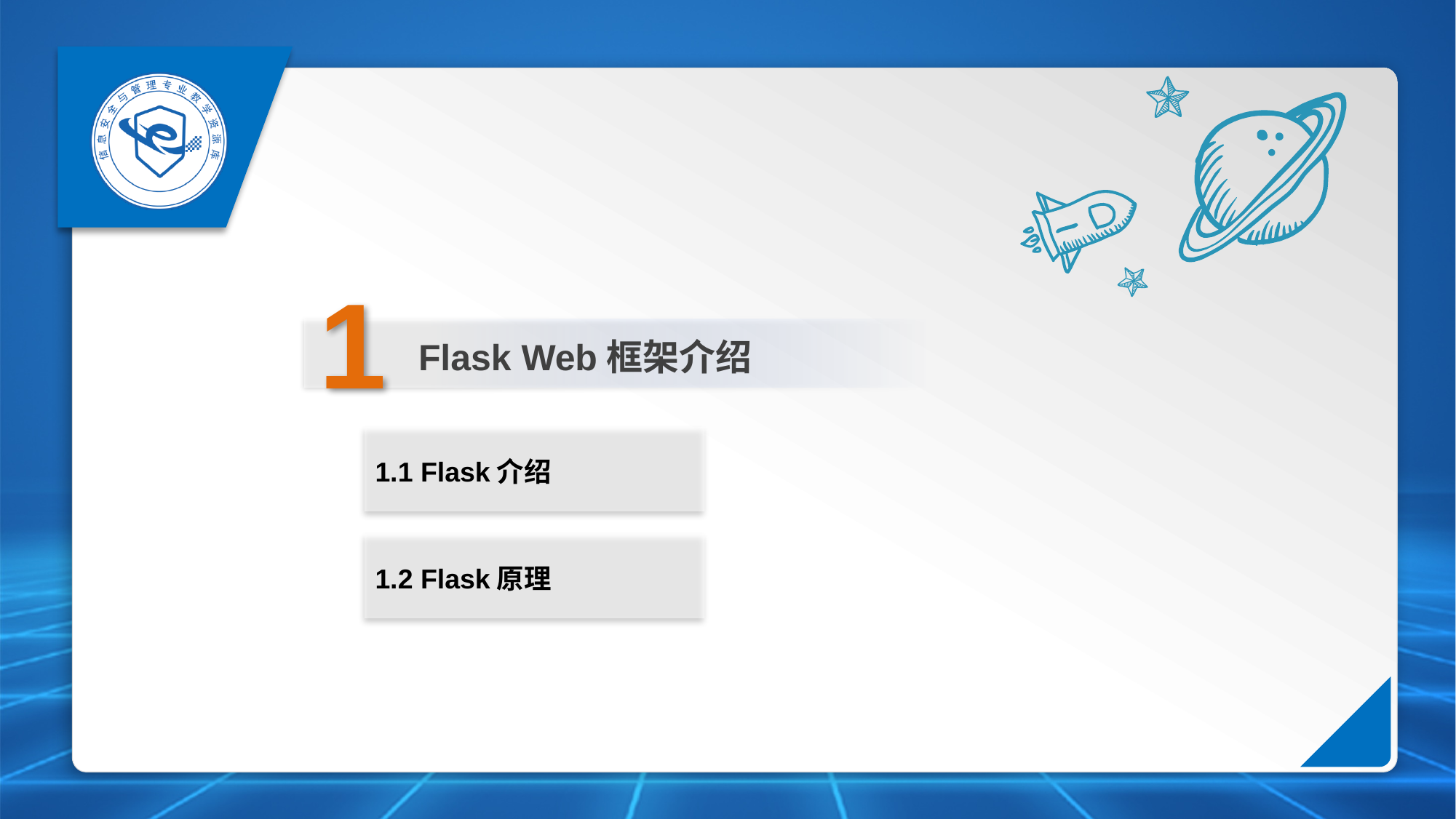

1

Flask Web框架介绍

1.1 Flask介绍

1.2 Flask原理